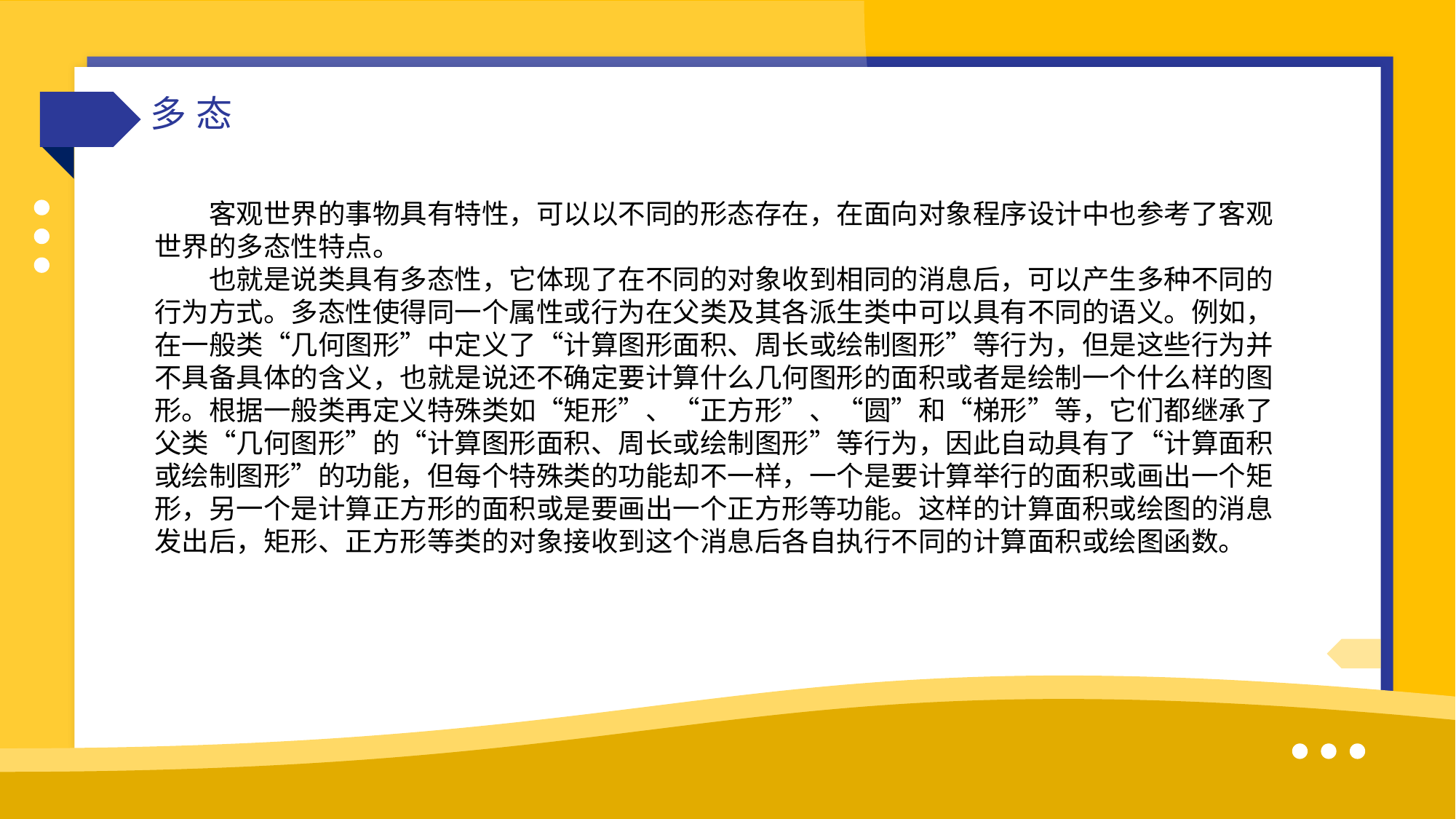

多态
客观世界的事物具有特性，可以以不同的形态存在，在面向对象程序设计中也参考了客观世界的多态性特点。
也就是说类具有多态性，它体现了在不同的对象收到相同的消息后，可以产生多种不同的行为方式。多态性使得同一个属性或行为在父类及其各派生类中可以具有不同的语义。例如，在一般类“几何图形”中定义了“计算图形面积、周长或绘制图形”等行为，但是这些行为并不具备具体的含义，也就是说还不确定要计算什么几何图形的面积或者是绘制一个什么样的图形。根据一般类再定义特殊类如“矩形”、“正方形”、“圆”和“梯形”等，它们都继承了父类“几何图形”的“计算图形面积、周长或绘制图形”等行为，因此自动具有了“计算面积或绘制图形”的功能，但每个特殊类的功能却不一样，一个是要计算举行的面积或画出一个矩形，另一个是计算正方形的面积或是要画出一个正方形等功能。这样的计算面积或绘图的消息发出后，矩形、正方形等类的对象接收到这个消息后各自执行不同的计算面积或绘图函数。